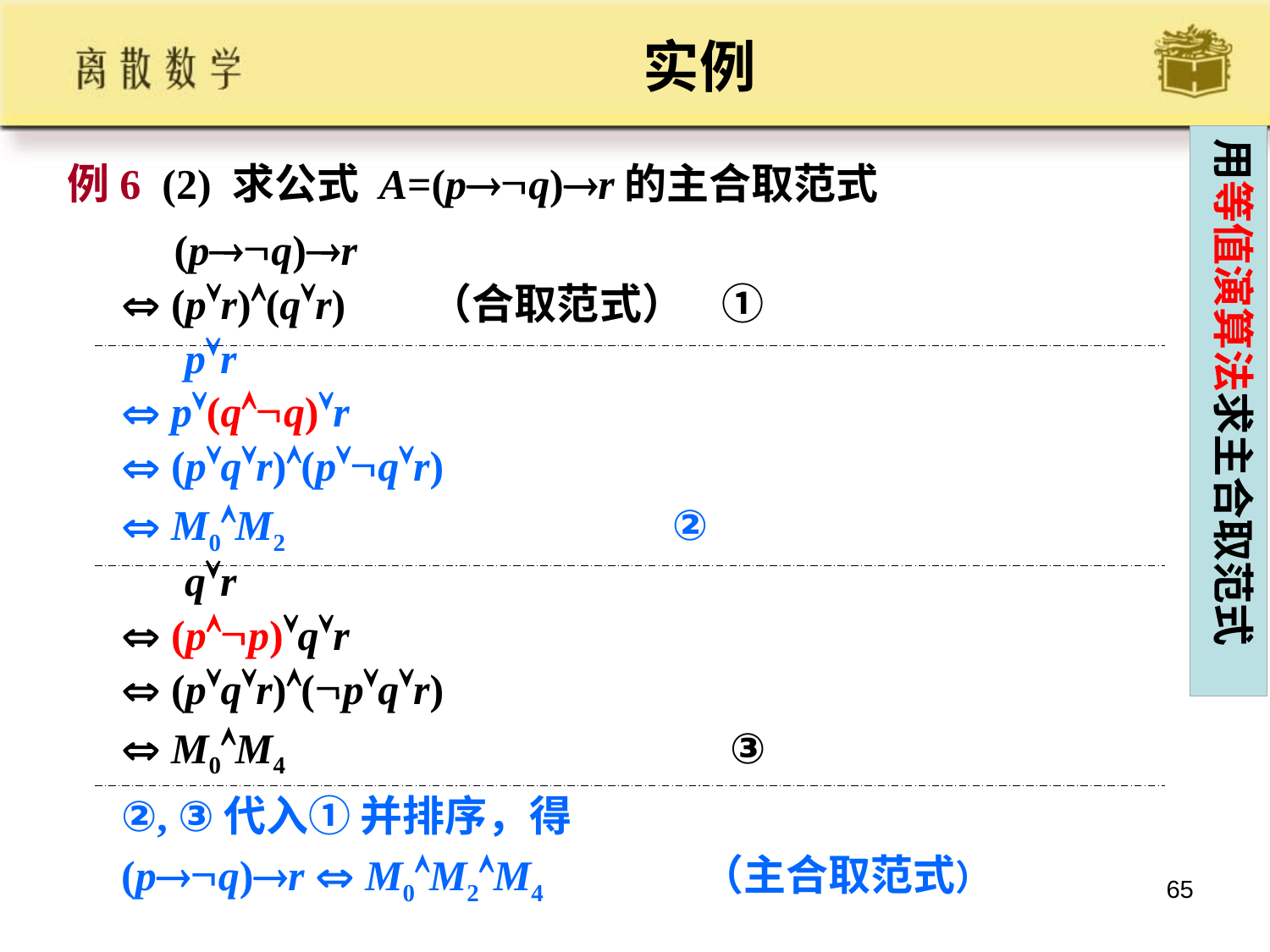

# 实例
用等值演算法求主合取范式
例6  (2) 求公式 A=(p→¬q)→r的主合取范式

           (p→¬q)→r
      ⇔ (p∨r)∧(q∨r)       （合取范式）    ①
            p∨r
      ⇔ p∨(q∧¬q)∨r
      ⇔ (p∨q∨r)∧(p∨¬q∨r)
      ⇔ M0∧M2                                                               ②
            q∨r
      ⇔ (p∧¬p)∨q∨r
      ⇔ (p∨q∨r)∧(¬p∨q∨r)
      ⇔ M0∧M4                                          ③
      ②, ③代入① 并排序，得
      (p→¬q)→r ⇔ M0∧M2∧M4              （主合取范式）
65